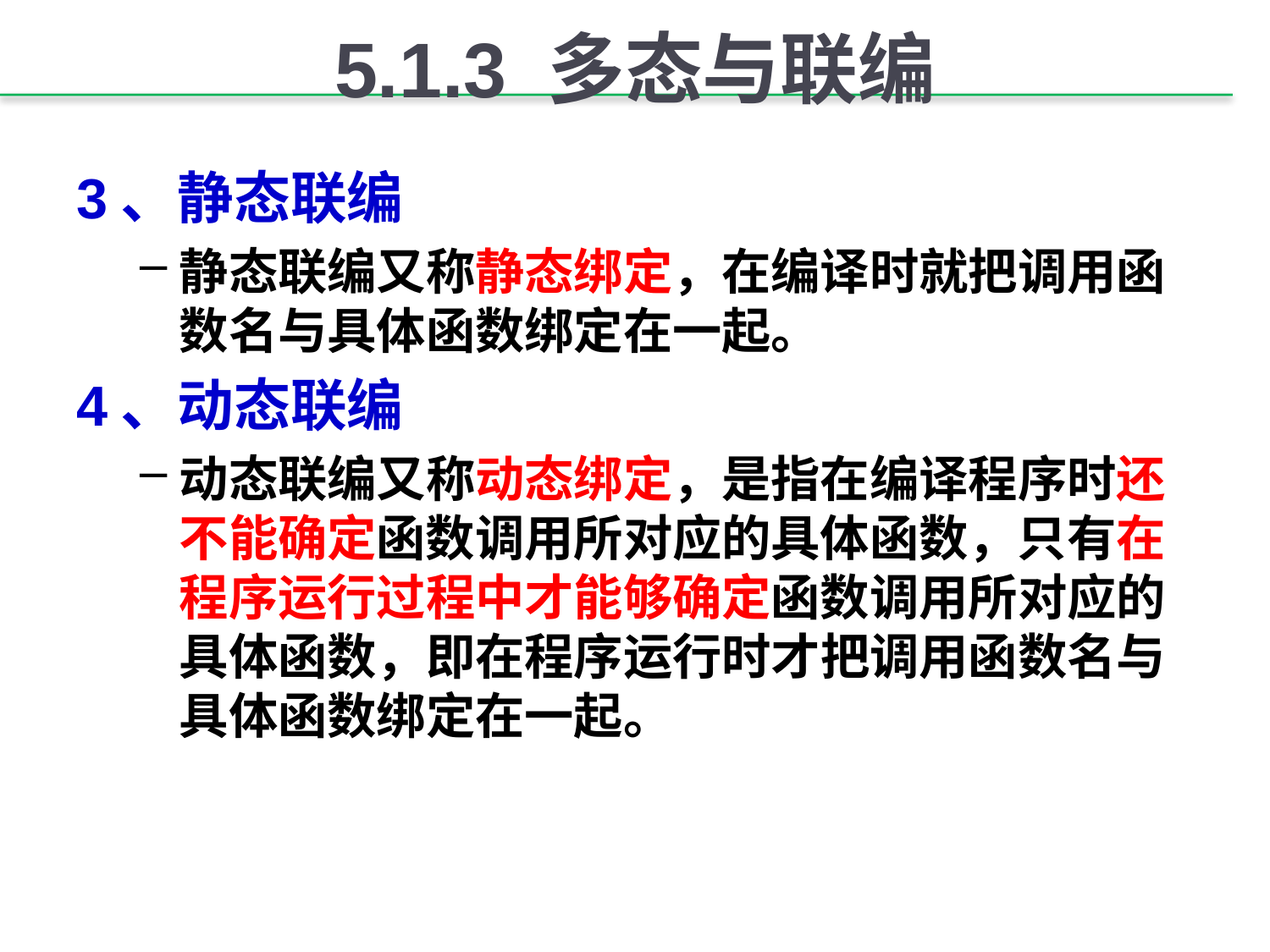

# 5.1.3 多态与联编
3、静态联编
静态联编又称静态绑定，在编译时就把调用函数名与具体函数绑定在一起。
4、动态联编
动态联编又称动态绑定，是指在编译程序时还不能确定函数调用所对应的具体函数，只有在程序运行过程中才能够确定函数调用所对应的具体函数，即在程序运行时才把调用函数名与具体函数绑定在一起。